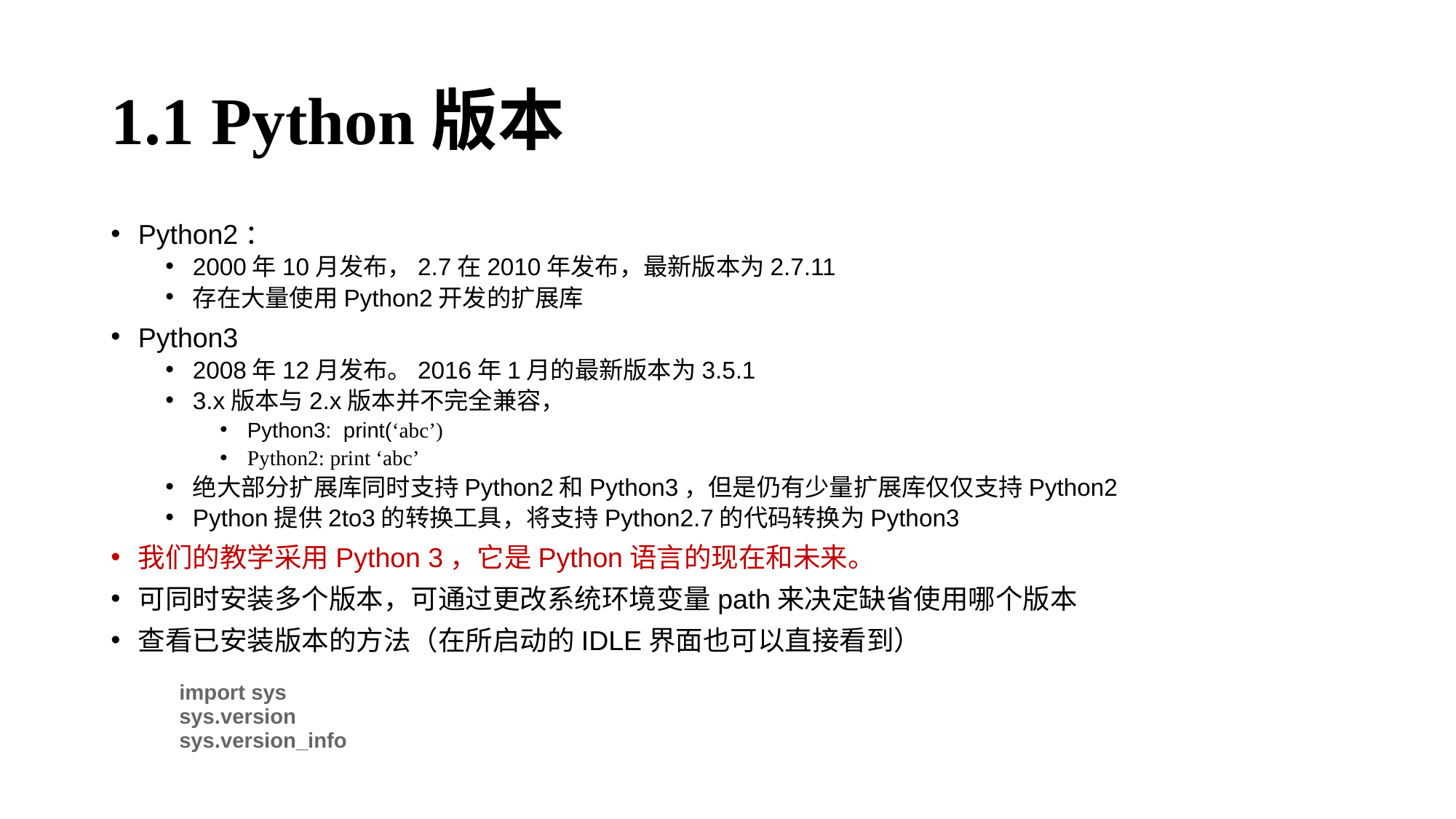

# 1.1 Python版本
Python2：
2000年10月发布，2.7在2010年发布，最新版本为2.7.11
存在大量使用Python2开发的扩展库
Python3
2008年12月发布。2016年1月的最新版本为3.5.1
3.x版本与2.x版本并不完全兼容，
Python3:  print(‘abc’)
Python2: print ‘abc’
绝大部分扩展库同时支持Python2和Python3，但是仍有少量扩展库仅仅支持Python2
Python提供2to3的转换工具，将支持Python2.7的代码转换为Python3
我们的教学采用Python 3，它是Python语言的现在和未来。
可同时安装多个版本，可通过更改系统环境变量path来决定缺省使用哪个版本
查看已安装版本的方法（在所启动的IDLE界面也可以直接看到）

import sys
sys.version
sys.version_info